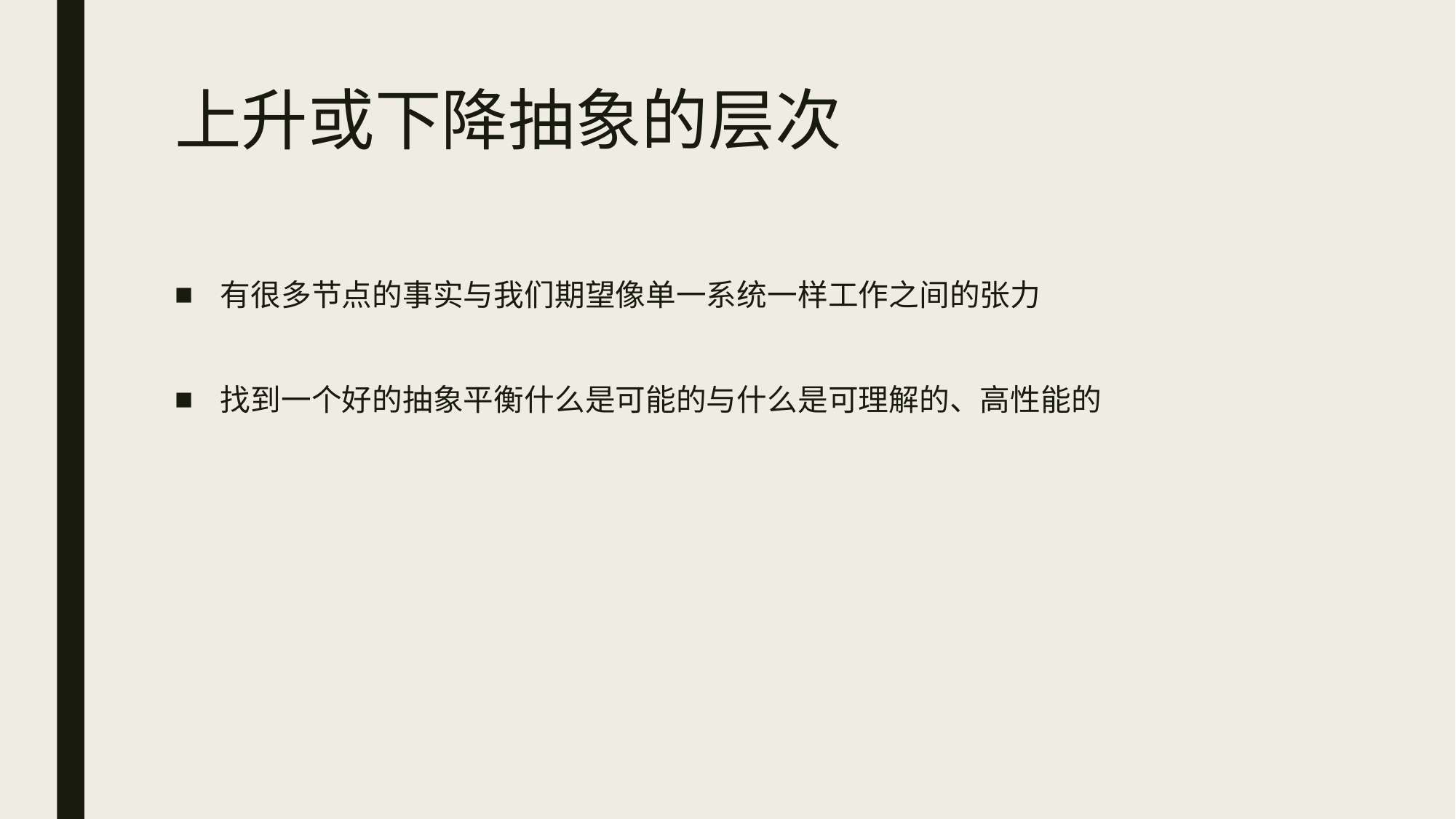

# 上升或下降抽象的层次
有很多节点的事实与我们期望像单一系统一样工作之间的张力

找到一个好的抽象平衡什么是可能的与什么是可理解的、高性能的